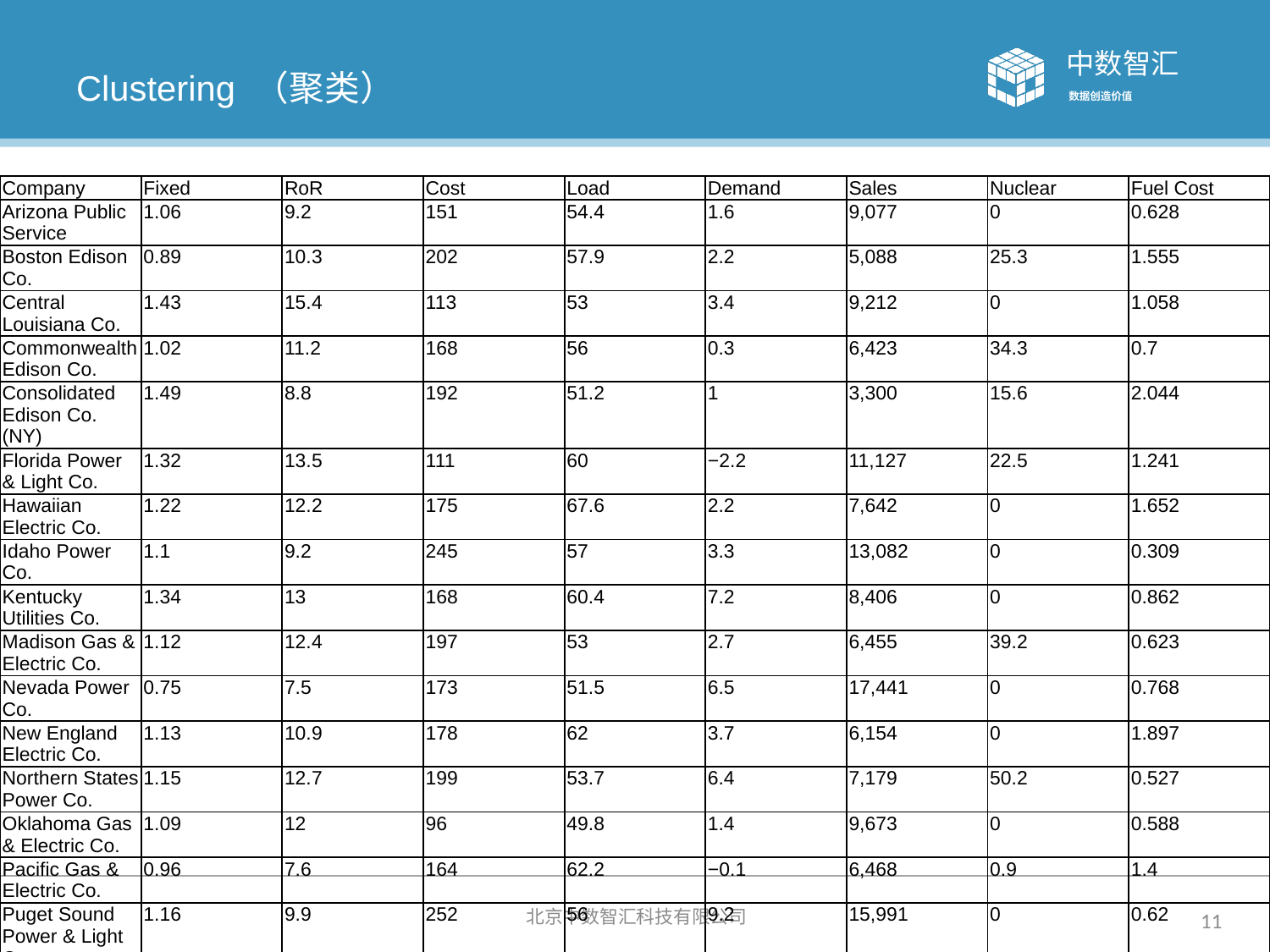

# Clustering （聚类）
| Company | Fixed | RoR | Cost | Load | Demand | Sales | Nuclear | Fuel Cost |
| --- | --- | --- | --- | --- | --- | --- | --- | --- |
| Arizona Public Service | 1.06 | 9.2 | 151 | 54.4 | 1.6 | 9,077 | 0 | 0.628 |
| Boston Edison Co. | 0.89 | 10.3 | 202 | 57.9 | 2.2 | 5,088 | 25.3 | 1.555 |
| Central Louisiana Co. | 1.43 | 15.4 | 113 | 53 | 3.4 | 9,212 | 0 | 1.058 |
| Commonwealth Edison Co. | 1.02 | 11.2 | 168 | 56 | 0.3 | 6,423 | 34.3 | 0.7 |
| Consolidated Edison Co. (NY) | 1.49 | 8.8 | 192 | 51.2 | 1 | 3,300 | 15.6 | 2.044 |
| Florida Power & Light Co. | 1.32 | 13.5 | 111 | 60 | −2.2 | 11,127 | 22.5 | 1.241 |
| Hawaiian Electric Co. | 1.22 | 12.2 | 175 | 67.6 | 2.2 | 7,642 | 0 | 1.652 |
| Idaho Power Co. | 1.1 | 9.2 | 245 | 57 | 3.3 | 13,082 | 0 | 0.309 |
| Kentucky Utilities Co. | 1.34 | 13 | 168 | 60.4 | 7.2 | 8,406 | 0 | 0.862 |
| Madison Gas & Electric Co. | 1.12 | 12.4 | 197 | 53 | 2.7 | 6,455 | 39.2 | 0.623 |
| Nevada Power Co. | 0.75 | 7.5 | 173 | 51.5 | 6.5 | 17,441 | 0 | 0.768 |
| New England Electric Co. | 1.13 | 10.9 | 178 | 62 | 3.7 | 6,154 | 0 | 1.897 |
| Northern States Power Co. | 1.15 | 12.7 | 199 | 53.7 | 6.4 | 7,179 | 50.2 | 0.527 |
| Oklahoma Gas & Electric Co. | 1.09 | 12 | 96 | 49.8 | 1.4 | 9,673 | 0 | 0.588 |
| Pacific Gas & Electric Co. | 0.96 | 7.6 | 164 | 62.2 | −0.1 | 6,468 | 0.9 | 1.4 |
| Puget Sound Power & Light Co. | 1.16 | 9.9 | 252 | 56 | 9.2 | 15,991 | 0 | 0.62 |
| San Diego Gas & Electric Co. | 0.76 | 6.4 | 136 | 61.9 | 9 | 5,714 | 8.3 | 1.92 |
| The Southern Co. | 1.05 | 12.6 | 150 | 56.7 | 2.7 | 10,140 | 0 | 1.108 |
| Texas Utilities Co. | 1.16 | 11.7 | 104 | 54 | −2.1 | 13,507 | 0 | 0.636 |
| Wisconsin Electric Power Co. | 1.2 | 11.8 | 148 | 59.9 | 3.5 | 7,287 | 41.1 | 0.702 |
| United Illuminating Co. | 1.04 | 8.6 | 204 | 61 | 3.5 | 6,650 | 0 | 2.116 |
| Virginia Electric & Power Co. | 1.07 | 9.3 | 174 | 54.3 | 5.9 | 10,093 | 26.6 | 1.306 |
11